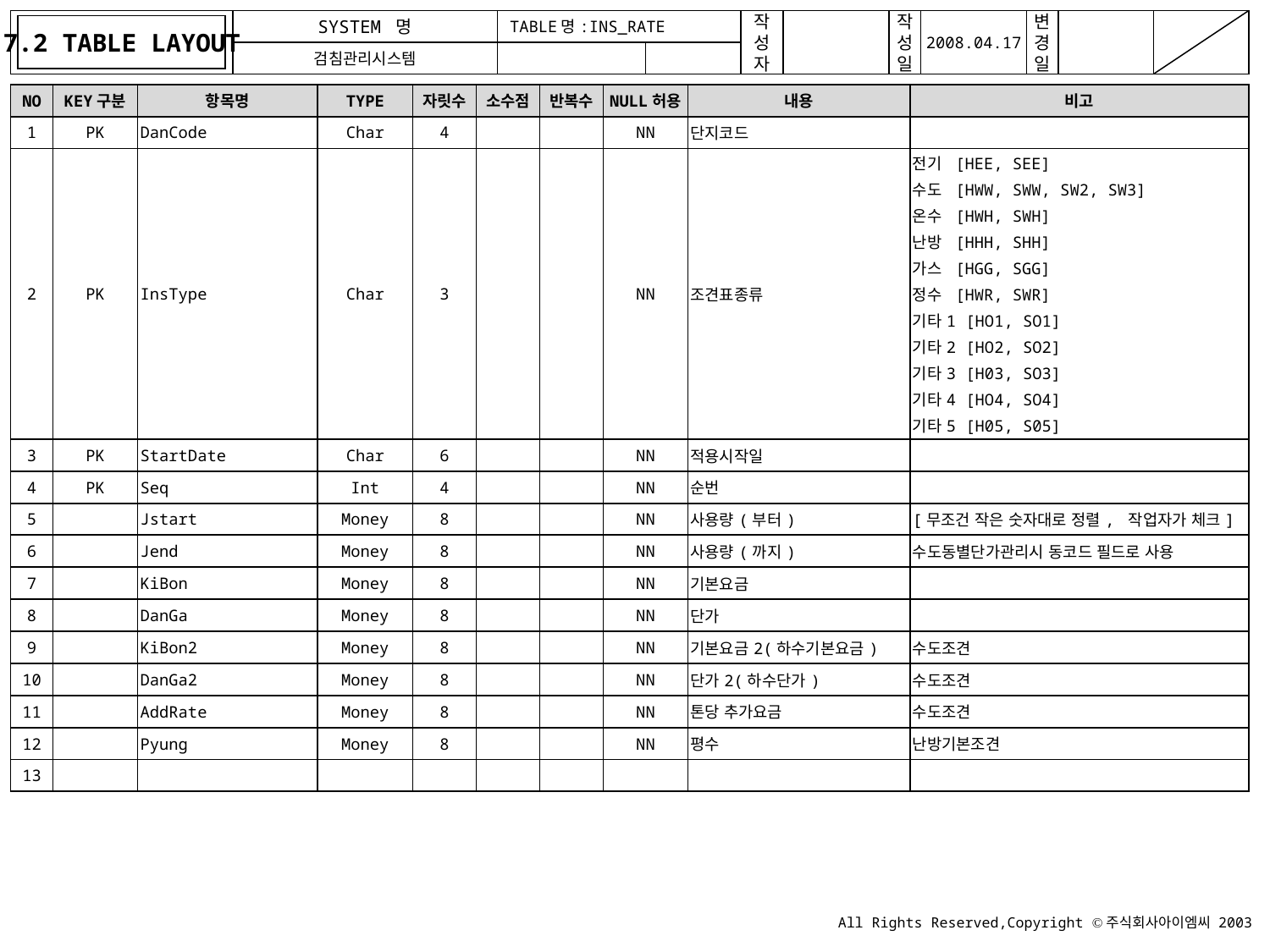

7.2 TABLE LAYOUT
TABLE명:INS_RATE
| NO | KEY구분 | 항목명 | TYPE | 자릿수 | 소수점 | 반복수 | NULL허용 | 내용 | 비고 |
| --- | --- | --- | --- | --- | --- | --- | --- | --- | --- |
| 1 | PK | DanCode | Char | 4 |  |  | NN | 단지코드 |  |
| 2 | PK | InsType | Char | 3 |  |  | NN | 조견표종류 | 전기 [HEE, SEE] 수도 [HWW, SWW, SW2, SW3] 온수 [HWH, SWH] 난방 [HHH, SHH] 가스 [HGG, SGG] 정수 [HWR, SWR] 기타1 [HO1, SO1] 기타2 [HO2, SO2] 기타3 [H03, SO3] 기타4 [HO4, SO4] 기타5 [H05, S05] |
| 3 | PK | StartDate | Char | 6 |  |  | NN | 적용시작일 |  |
| 4 | PK | Seq | Int | 4 |  |  | NN | 순번 |  |
| 5 |  | Jstart | Money | 8 |  |  | NN | 사용량(부터) | [무조건 작은 숫자대로 정렬, 작업자가 체크] |
| 6 |  | Jend | Money | 8 |  |  | NN | 사용량(까지) | 수도동별단가관리시 동코드 필드로 사용 |
| 7 |  | KiBon | Money | 8 |  |  | NN | 기본요금 |  |
| 8 |  | DanGa | Money | 8 |  |  | NN | 단가 |  |
| 9 |  | KiBon2 | Money | 8 |  |  | NN | 기본요금2(하수기본요금) | 수도조견 |
| 10 |  | DanGa2 | Money | 8 |  |  | NN | 단가2(하수단가) | 수도조견 |
| 11 |  | AddRate | Money | 8 |  |  | NN | 톤당 추가요금 | 수도조견 |
| 12 |  | Pyung | Money | 8 |  |  | NN | 평수 | 난방기본조견 |
| 13 |  |  |  |  |  |  |  |  |  |